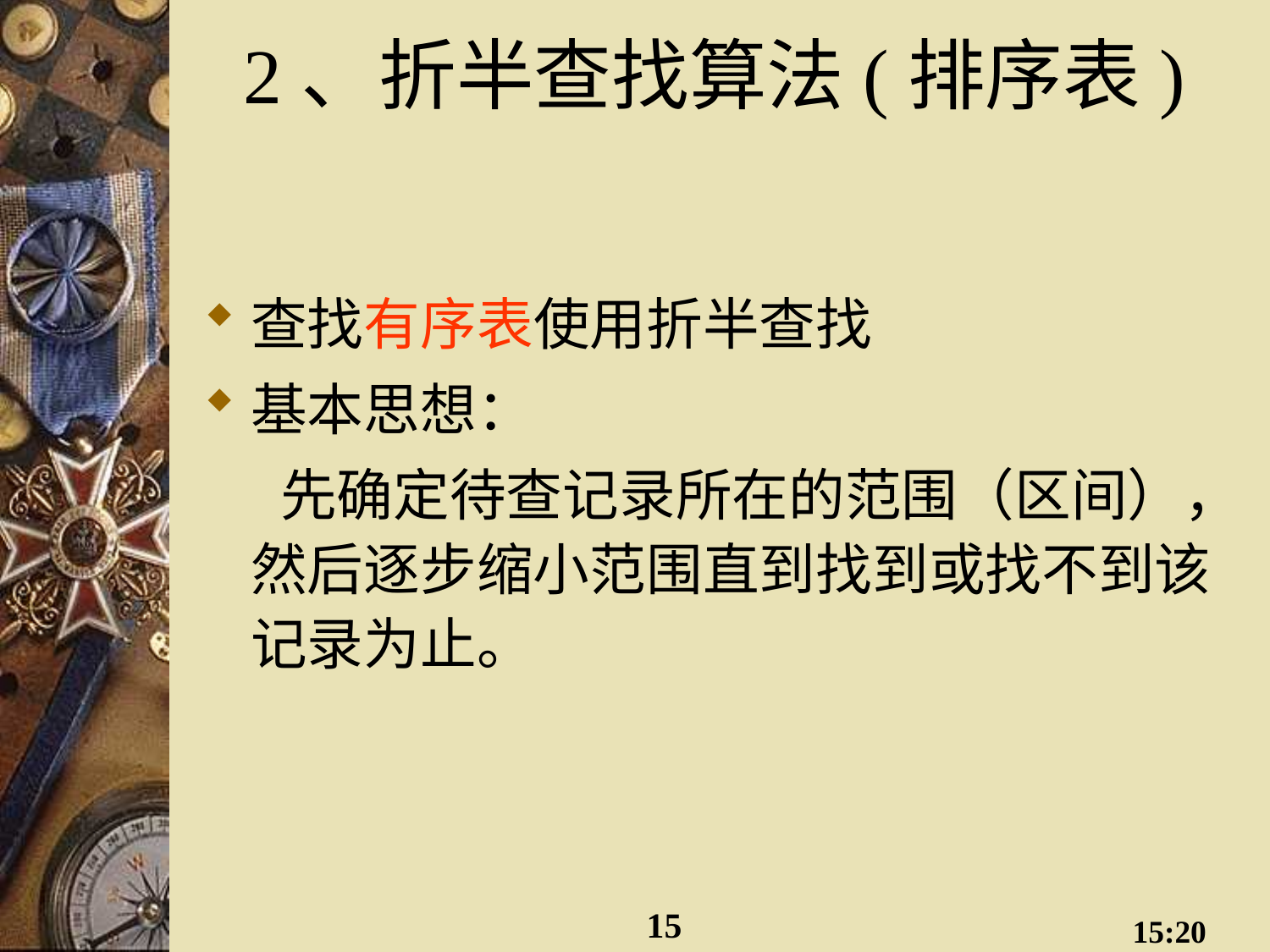

# 2、折半查找算法(排序表)
查找有序表使用折半查找
基本思想：
     先确定待查记录所在的范围（区间），然后逐步缩小范围直到找到或找不到该记录为止。